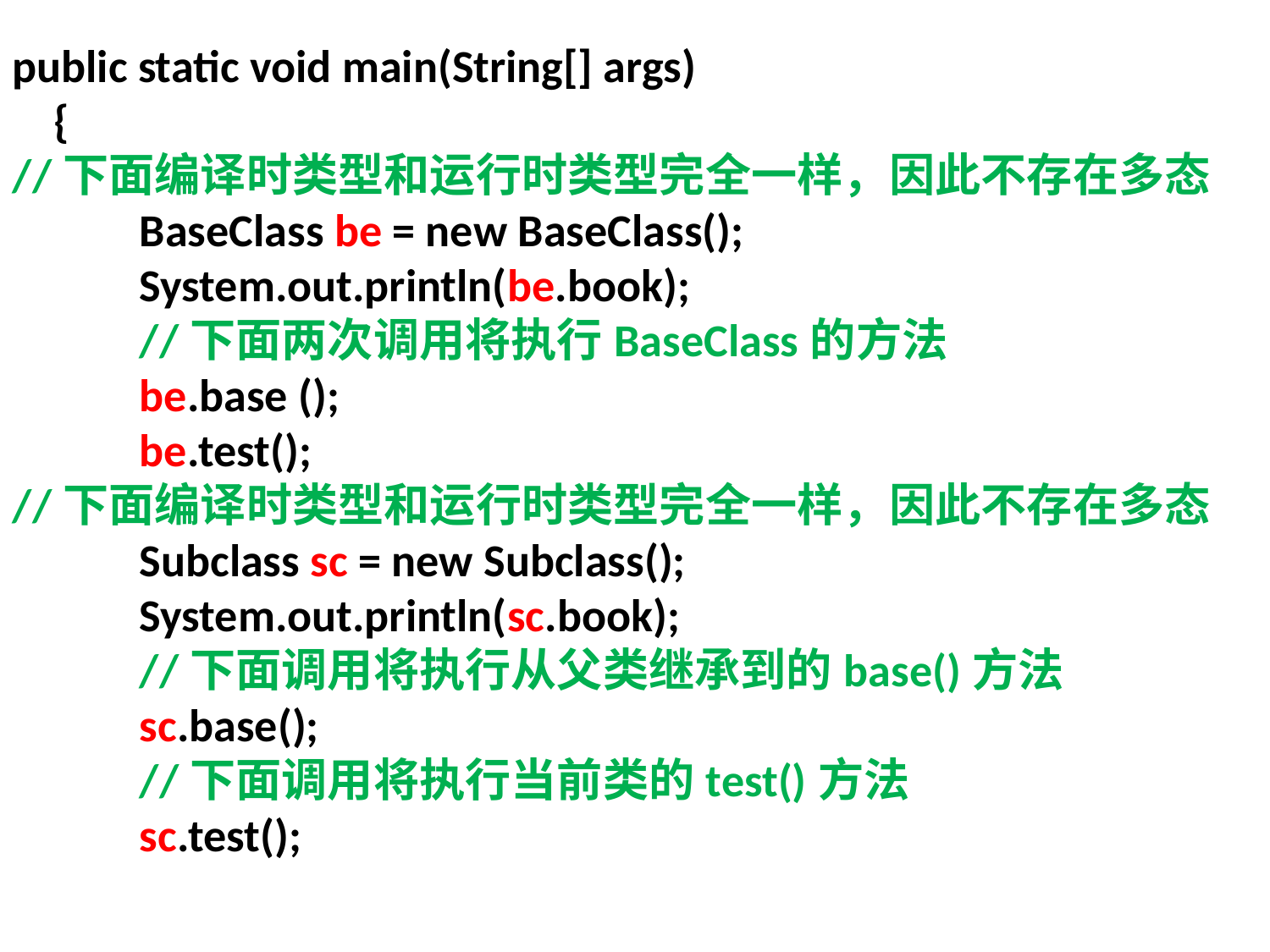

public static void main(String[] args)
    {
//下面编译时类型和运行时类型完全一样，因此不存在多态
	BaseClass be = new BaseClass();
	System.out.println(be.book);
	//下面两次调用将执行BaseClass的方法
	be.base ();
	be.test();
//下面编译时类型和运行时类型完全一样，因此不存在多态
	Subclass sc = new Subclass();
	System.out.println(sc.book);
	//下面调用将执行从父类继承到的base()方法
	sc.base();
	//下面调用将执行当前类的test()方法
	sc.test();